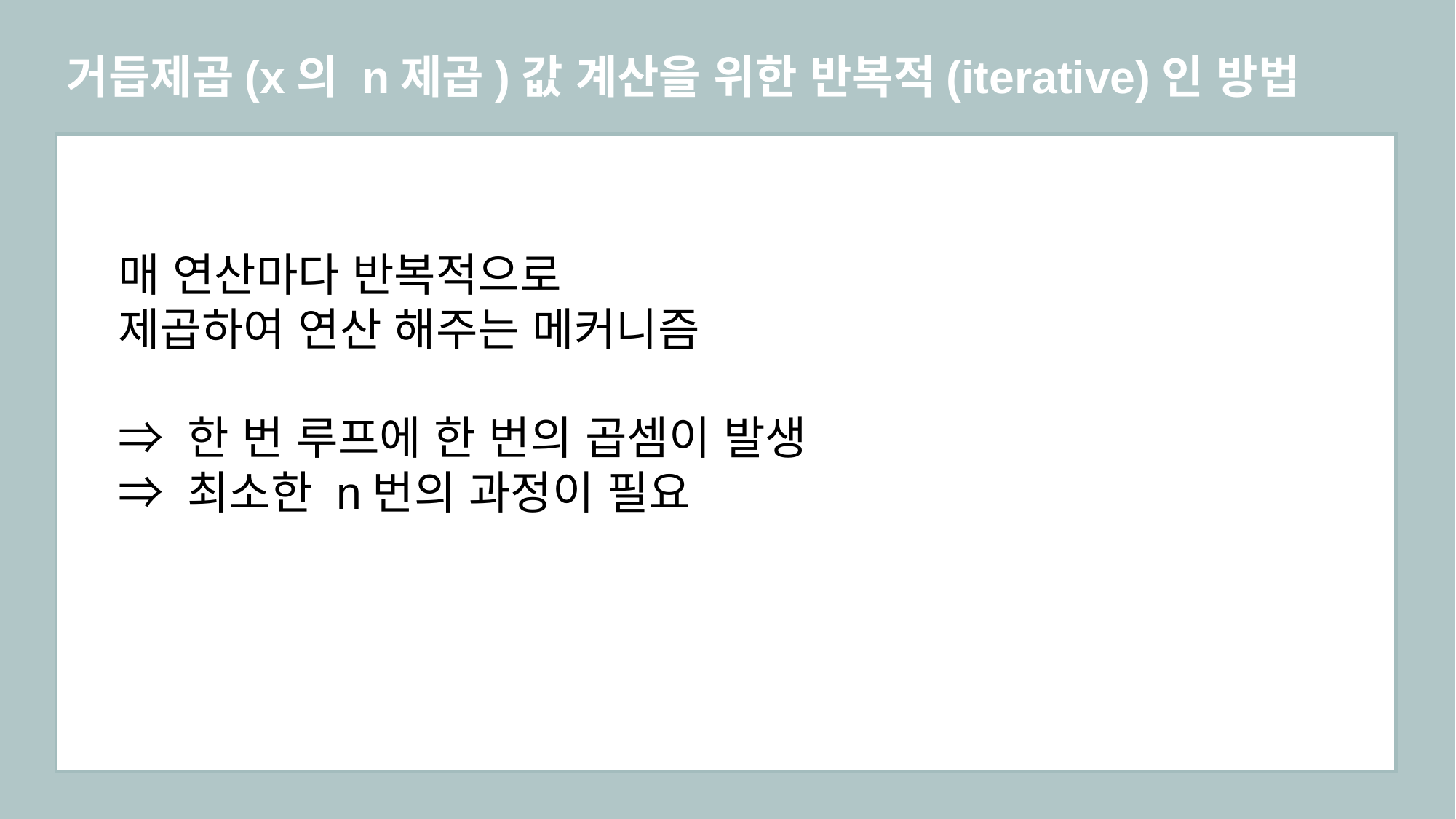

거듭제곱(x의 n제곱)값 계산을 위한 반복적(iterative)인 방법

매 연산마다 반복적으로
제곱하여 연산 해주는 메커니즘

⇒ 한 번 루프에 한 번의 곱셈이 발생
⇒ 최소한 n번의 과정이 필요